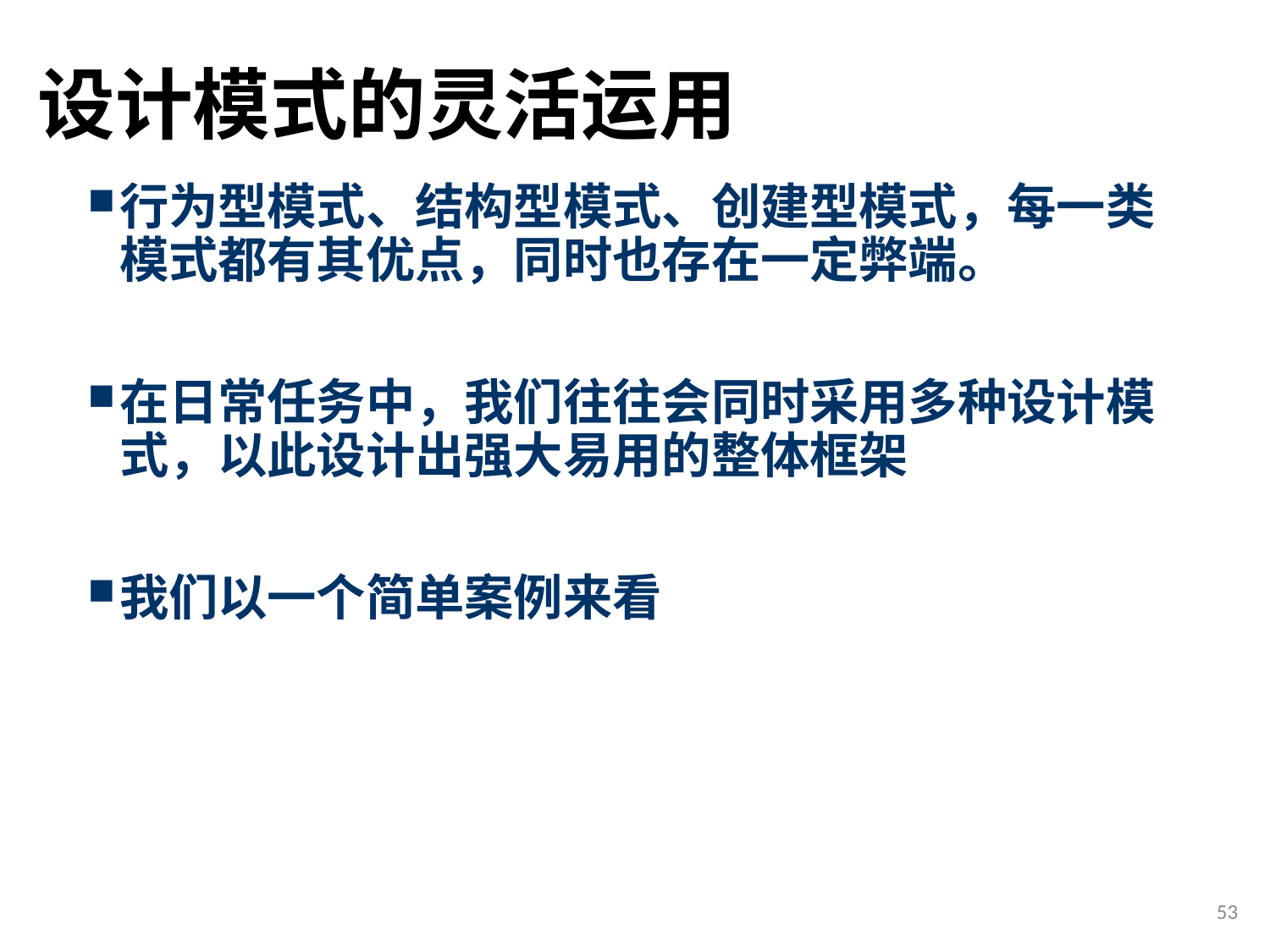

# 设计模式的灵活运用
行为型模式、结构型模式、创建型模式，每一类模式都有其优点，同时也存在一定弊端。

在日常任务中，我们往往会同时采用多种设计模式，以此设计出强大易用的整体框架

我们以一个简单案例来看
53